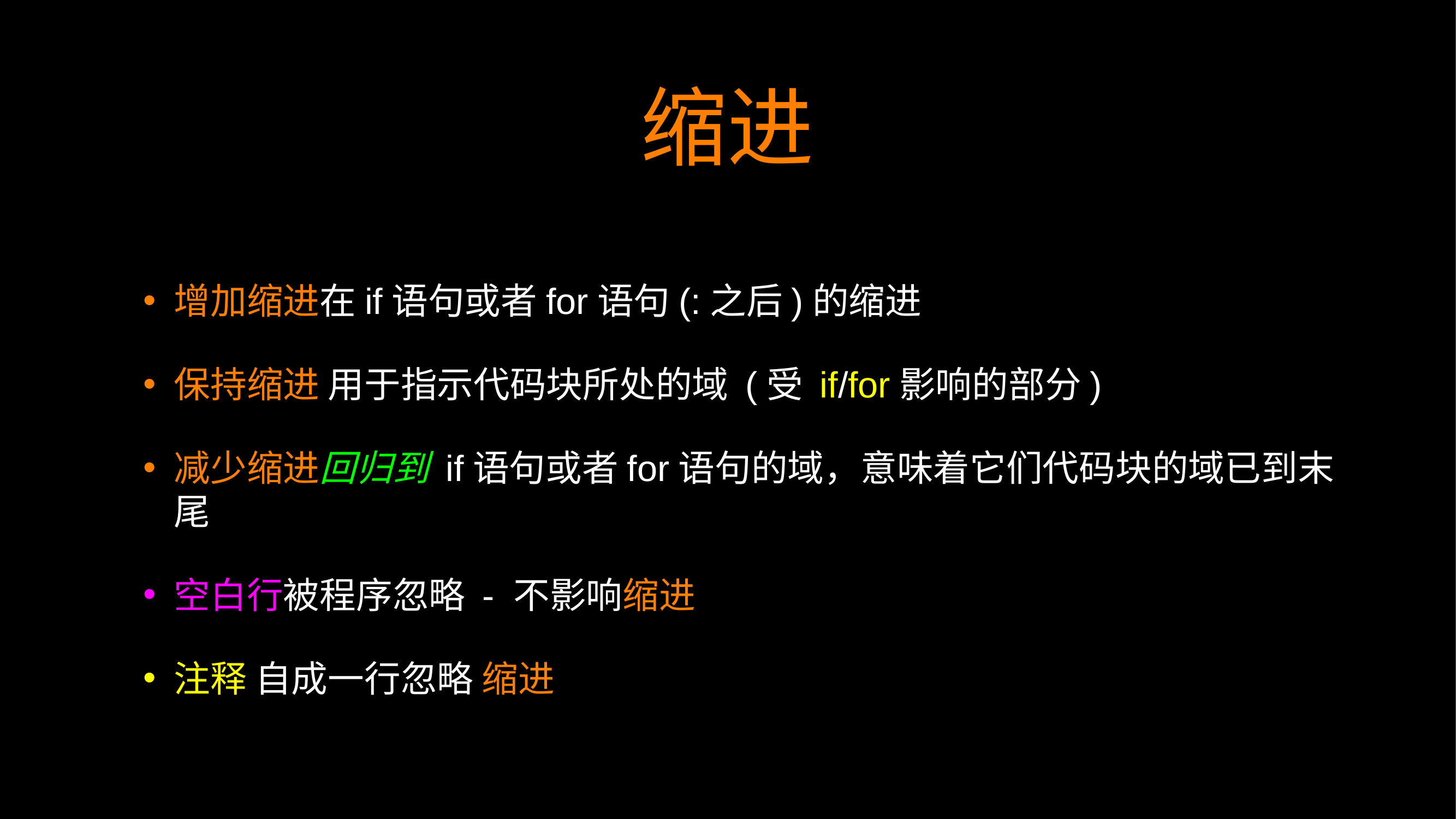

# 缩进
增加缩进在if语句或者for语句(:之后)的缩进
保持缩进 用于指示代码块所处的域 (受 if/for影响的部分)
减少缩进回归到 if语句或者for语句的域，意味着它们代码块的域已到末尾
空白行被程序忽略 - 不影响缩进
注释 自成一行忽略 缩进